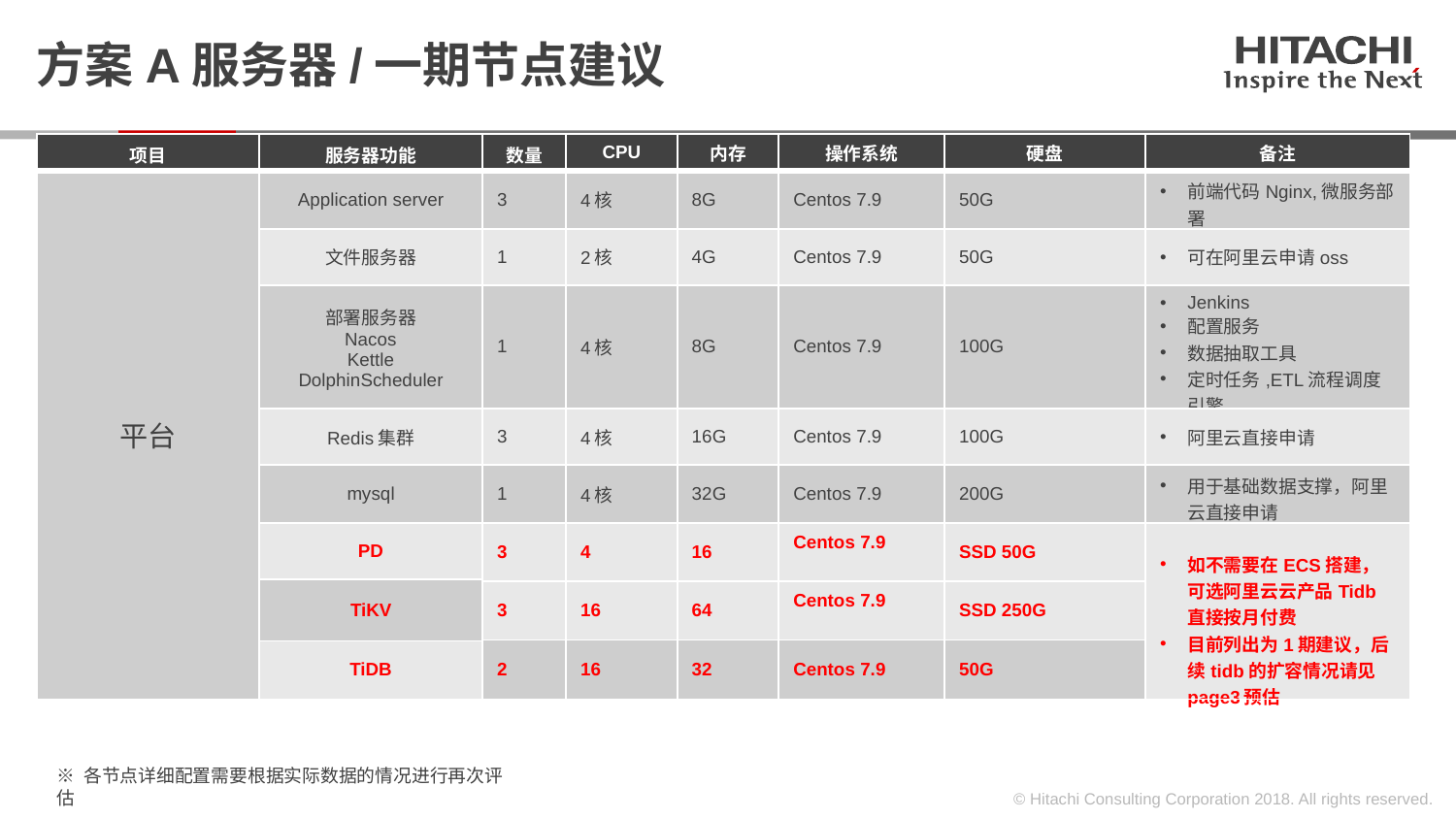

方案A服务器/一期节点建议

| 项目 | 服务器功能 | 数量 | CPU | 内存 | 操作系统 | 硬盘 | 备注 |
| --- | --- | --- | --- | --- | --- | --- | --- |
| 平台 | Application server | 3 | 4核 | 8G | Centos 7.9 | 50G | 前端代码Nginx,微服务部署 |
|  | 文件服务器 | 1 | 2核 | 4G | Centos 7.9 | 50G | 可在阿里云申请oss |
|  | 部署服务器 Nacos Kettle DolphinScheduler | 1 | 4核 | 8G | Centos 7.9 | 100G | Jenkins 配置服务 数据抽取工具 定时任务,ETL流程调度引擎 |
|  | Redis集群 | 3 | 4核 | 16G | Centos 7.9 | 100G | 阿里云直接申请 |
|  | mysql | 1 | 4核 | 32G | Centos 7.9 | 200G | 用于基础数据支撑，阿里云直接申请 |
|  | PD | 3 | 4 | 16 | Centos 7.9 | SSD 50G | 如不需要在ECS搭建，可选阿里云云产品Tidb直接按月付费 目前列出为1期建议，后续tidb的扩容情况请见page3预估 |
|  | TiKV |  |  |  |  |  |  |
|  |  | 3 | 16 | 64 | Centos 7.9 | SSD 250G |  |
|  |  | 2 | 16 | 32 | Centos 7.9 | 50G |  |
|  | TiDB |  |  |  |  |  |  |
※ 各节点详细配置需要根据实际数据的情况进行再次评估